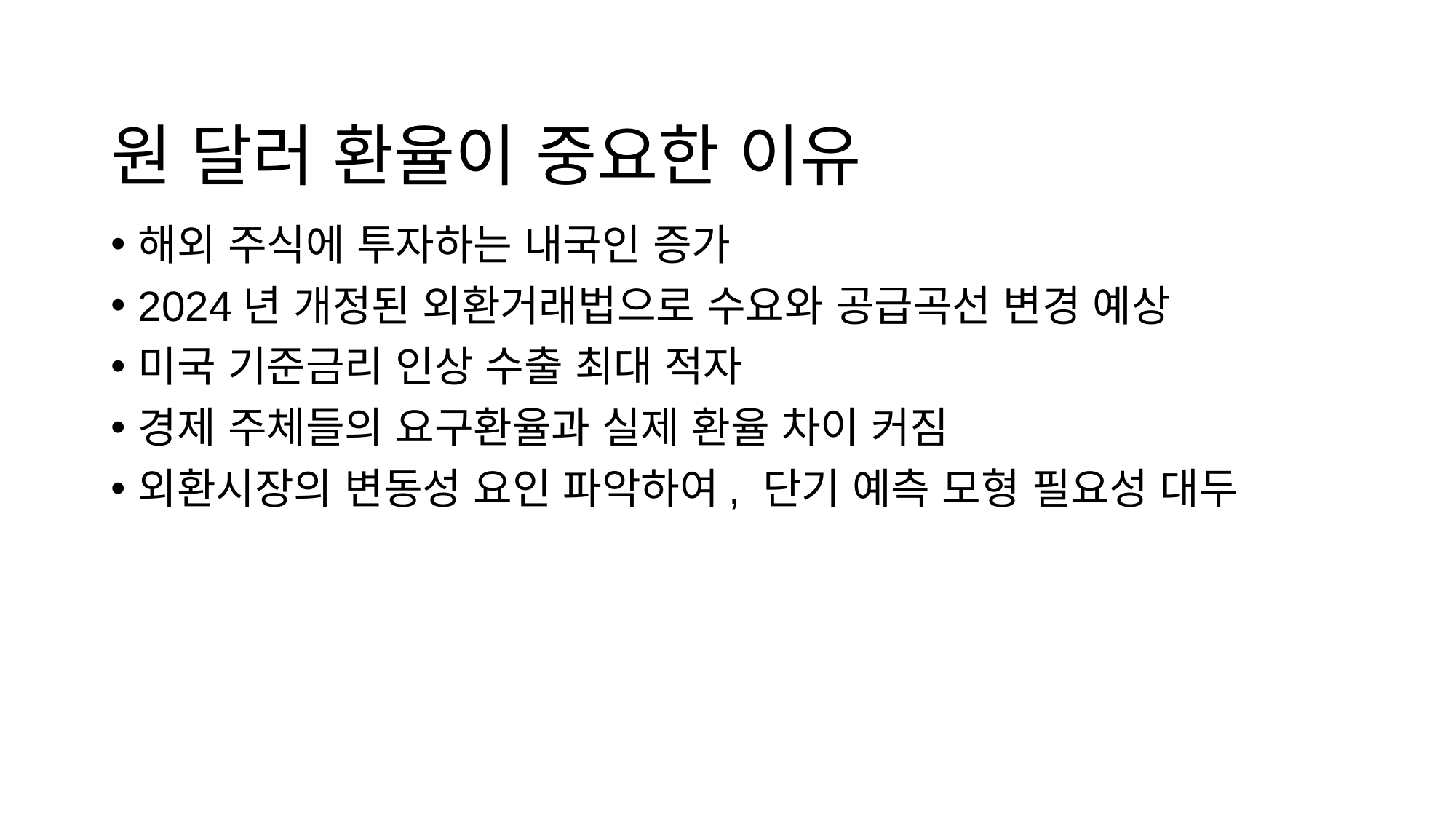

# 원 달러 환율이 중요한 이유
해외 주식에 투자하는 내국인 증가
2024년 개정된 외환거래법으로 수요와 공급곡선 변경 예상
미국 기준금리 인상 수출 최대 적자
경제 주체들의 요구환율과 실제 환율 차이 커짐
외환시장의 변동성 요인 파악하여, 단기 예측 모형 필요성 대두